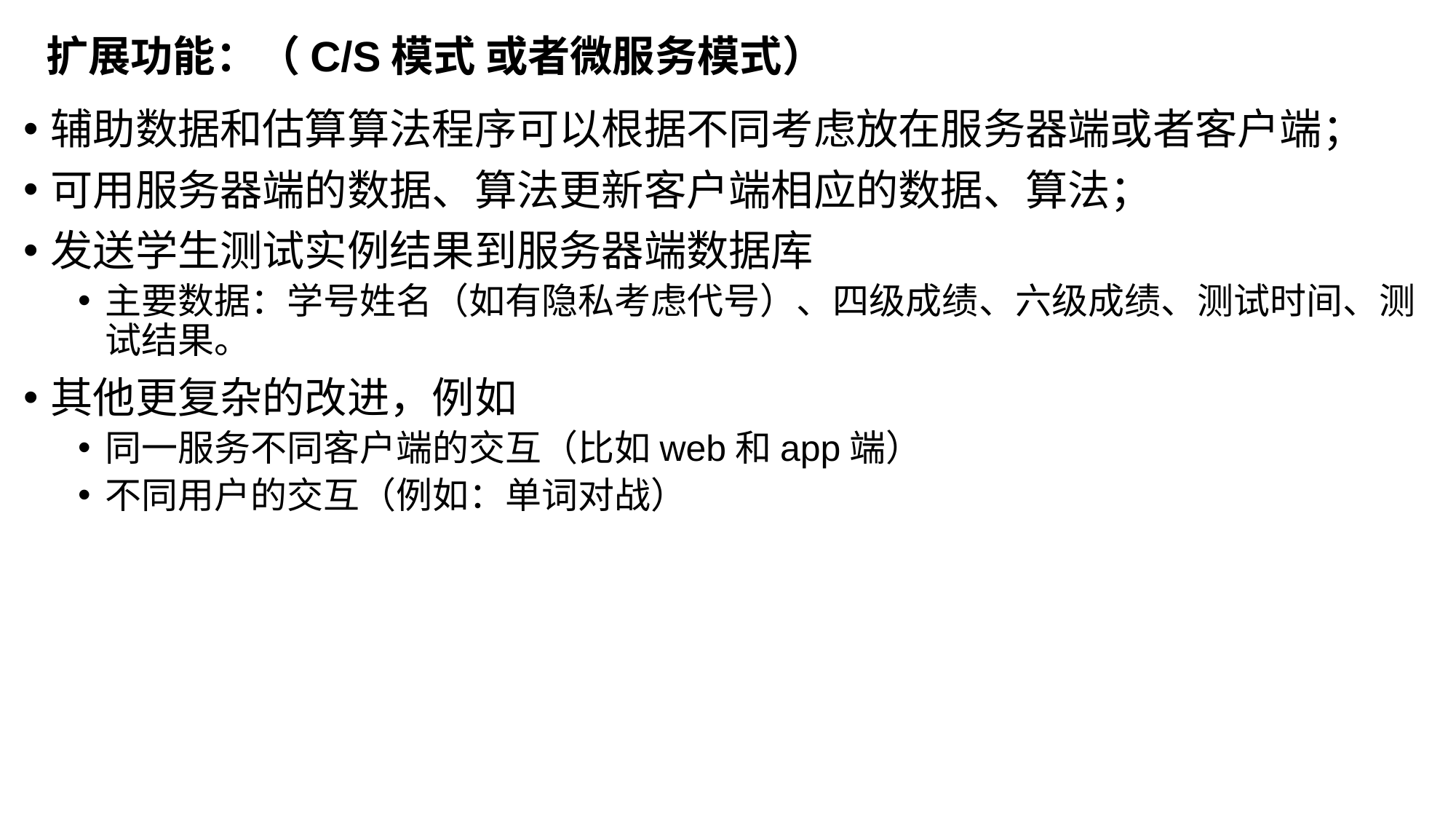

# 扩展功能：（C/S模式 或者微服务模式）
辅助数据和估算算法程序可以根据不同考虑放在服务器端或者客户端；
可用服务器端的数据、算法更新客户端相应的数据、算法；
发送学生测试实例结果到服务器端数据库
主要数据：学号姓名（如有隐私考虑代号）、四级成绩、六级成绩、测试时间、测试结果。
其他更复杂的改进，例如
同一服务不同客户端的交互（比如web和app端）
不同用户的交互（例如：单词对战）